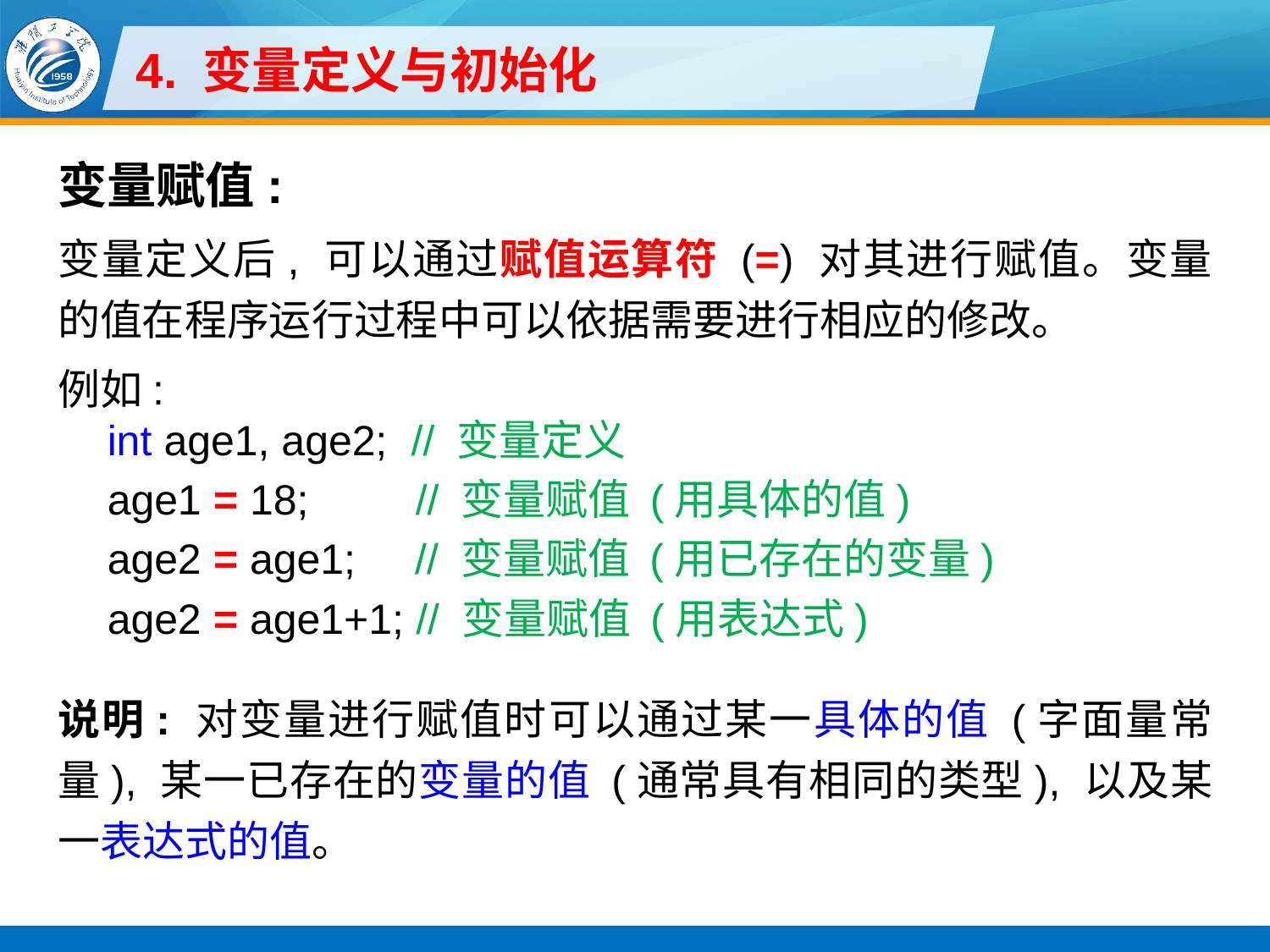

# 4. 变量定义与初始化
变量赋值:
变量定义后, 可以通过赋值运算符 (=) 对其进行赋值。变量的值在程序运行过程中可以依据需要进行相应的修改。
例如:
int age1, age2;  // 变量定义
age1 = 18;         // 变量赋值 (用具体的值)
age2 = age1;     // 变量赋值 (用已存在的变量)
age2 = age1+1; // 变量赋值 (用表达式)
说明: 对变量进行赋值时可以通过某一具体的值 (字面量常量), 某一已存在的变量的值 (通常具有相同的类型), 以及某一表达式的值。